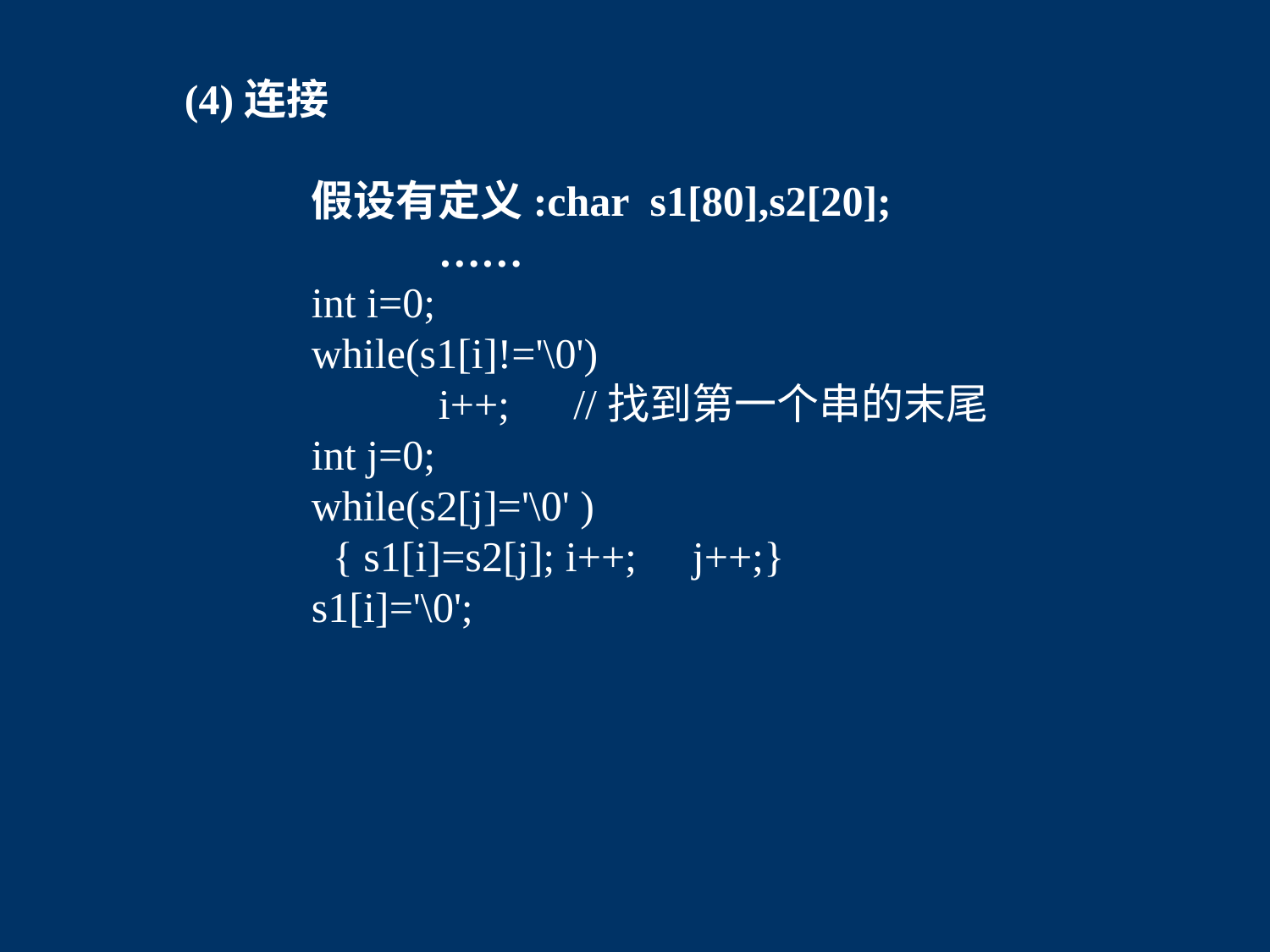

(4)连接

	假设有定义:char  s1[80],s2[20];
		……
 	int i=0;
 	while(s1[i]!='\0')
		i++;      //找到第一个串的末尾
            int j=0;
 	while(s2[j]='\0' )
	  { s1[i]=s2[j];	i++;	j++;}
            s1[i]='\0';